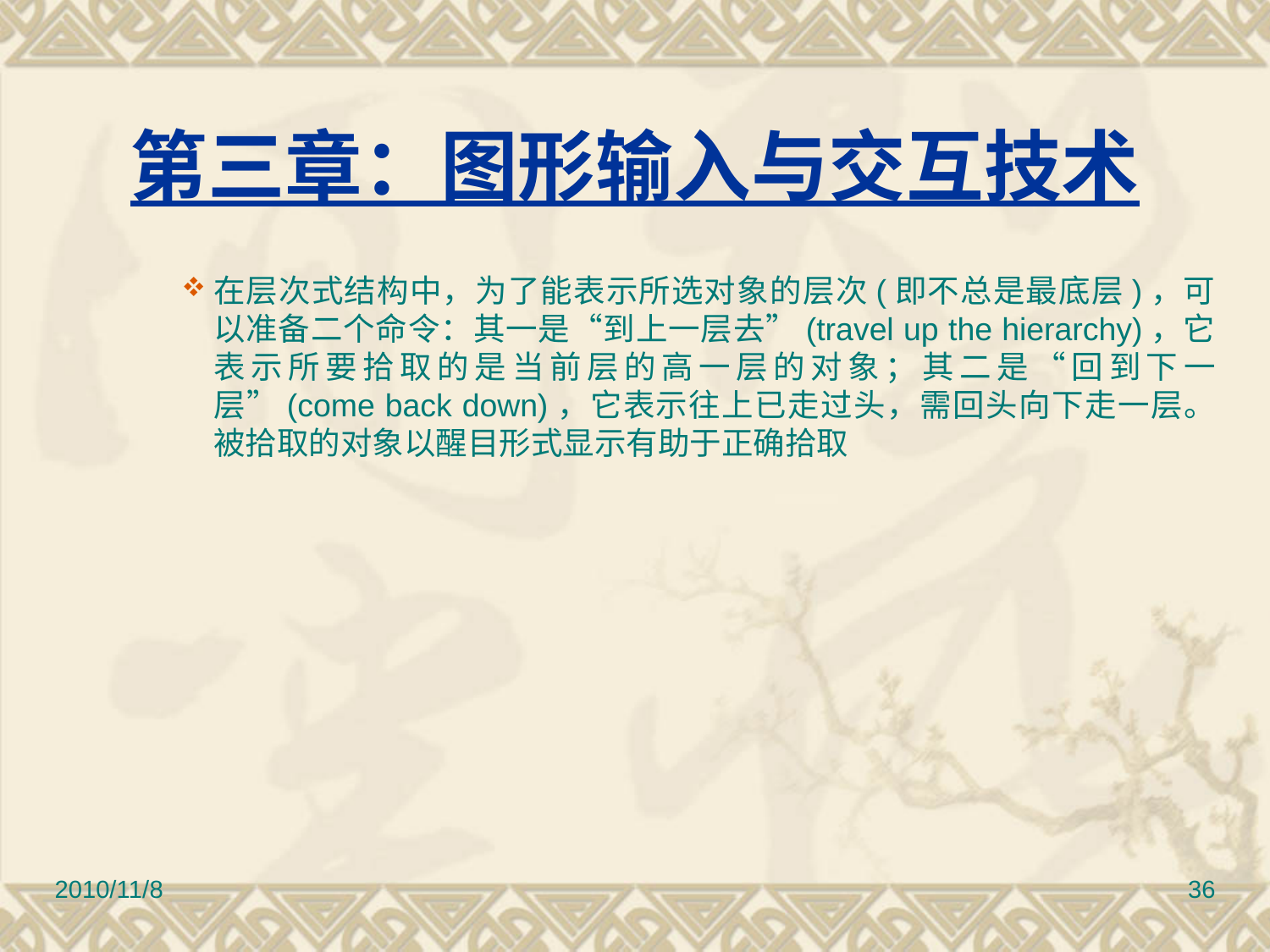

# 第三章：图形输入与交互技术
在层次式结构中，为了能表示所选对象的层次(即不总是最底层)，可以准备二个命令：其一是“到上一层去”(travel up the hierarchy)，它表示所要拾取的是当前层的高一层的对象；其二是“回到下一层”(come back down)，它表示往上已走过头，需回头向下走一层。被拾取的对象以醒目形式显示有助于正确拾取
2010/11/8
36